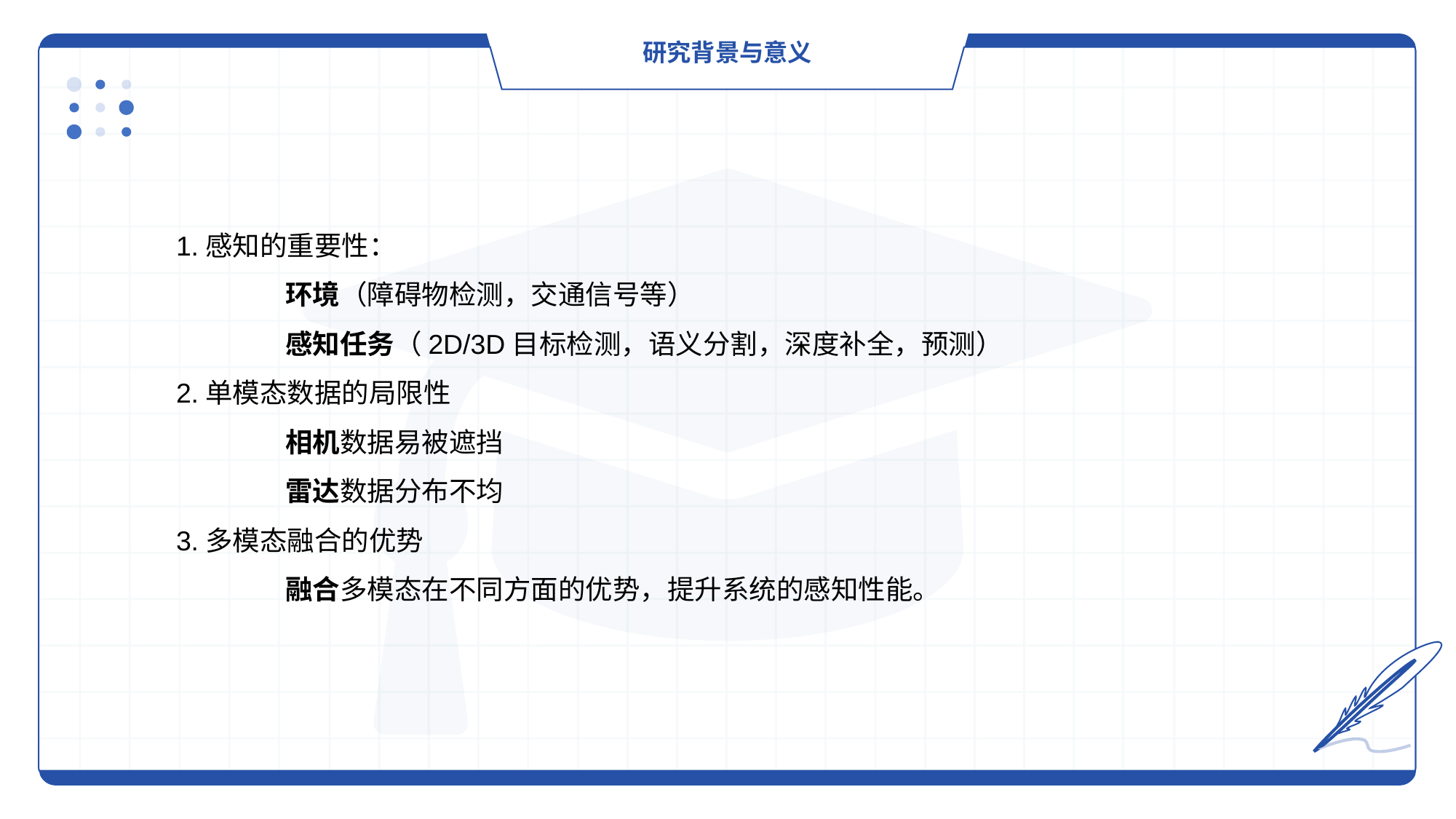

研究背景与意义
1.感知的重要性：
	环境（障碍物检测，交通信号等）
	感知任务（2D/3D目标检测，语义分割，深度补全，预测）
2.单模态数据的局限性
	相机数据易被遮挡
	雷达数据分布不均
3.多模态融合的优势
	融合多模态在不同方面的优势，提升系统的感知性能。